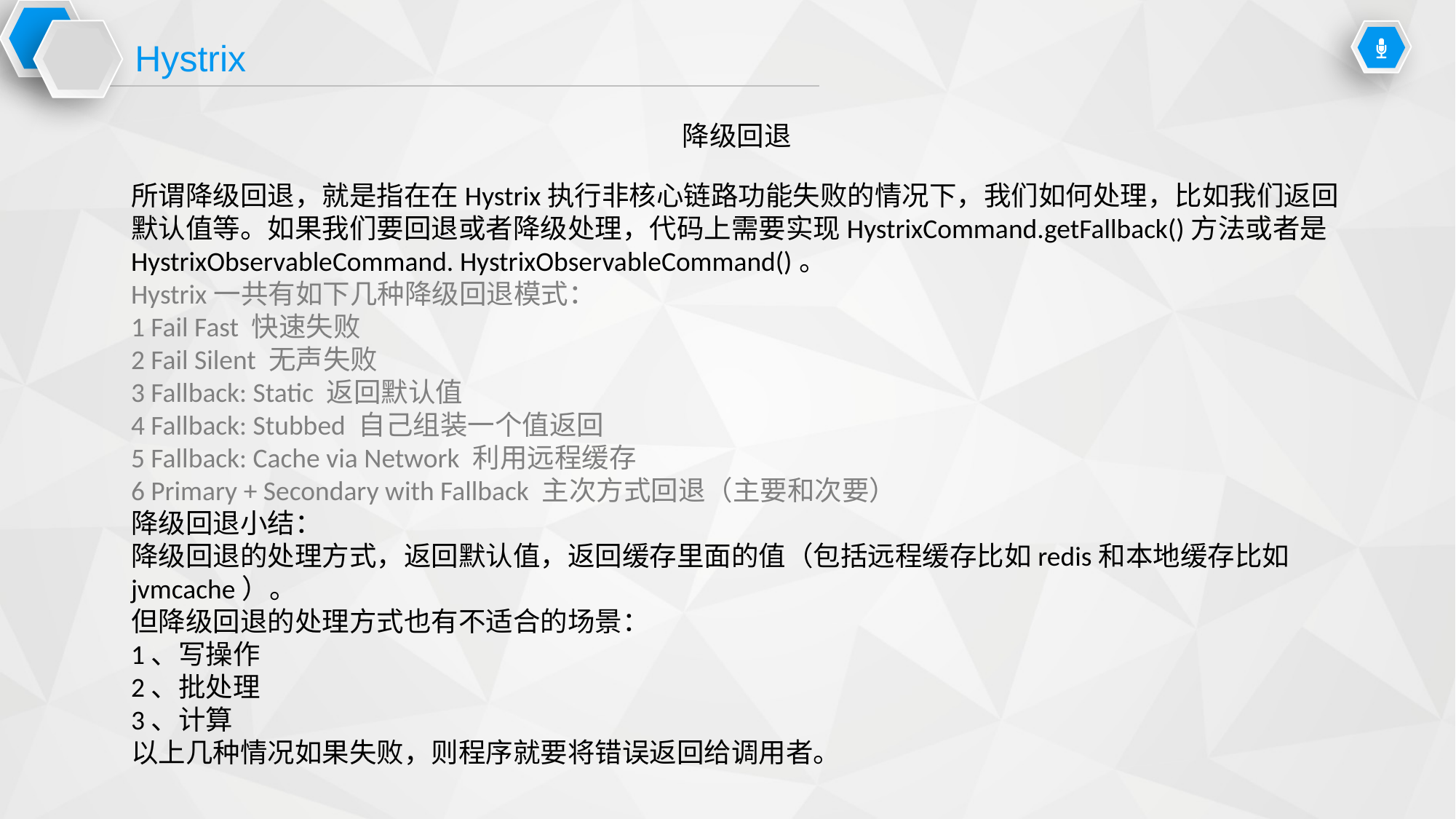

Hystrix
降级回退
所谓降级回退，就是指在在Hystrix执行非核心链路功能失败的情况下，我们如何处理，比如我们返回默认值等。如果我们要回退或者降级处理，代码上需要实现HystrixCommand.getFallback()方法或者是HystrixObservableCommand. HystrixObservableCommand()。
Hystrix一共有如下几种降级回退模式：
1 Fail Fast 快速失败
2 Fail Silent 无声失败
3 Fallback: Static 返回默认值
4 Fallback: Stubbed 自己组装一个值返回
5 Fallback: Cache via Network 利用远程缓存
6 Primary + Secondary with Fallback 主次方式回退（主要和次要）
降级回退小结：
降级回退的处理方式，返回默认值，返回缓存里面的值（包括远程缓存比如redis和本地缓存比如jvmcache）。
但降级回退的处理方式也有不适合的场景：
1、写操作
2、批处理
3、计算
以上几种情况如果失败，则程序就要将错误返回给调用者。